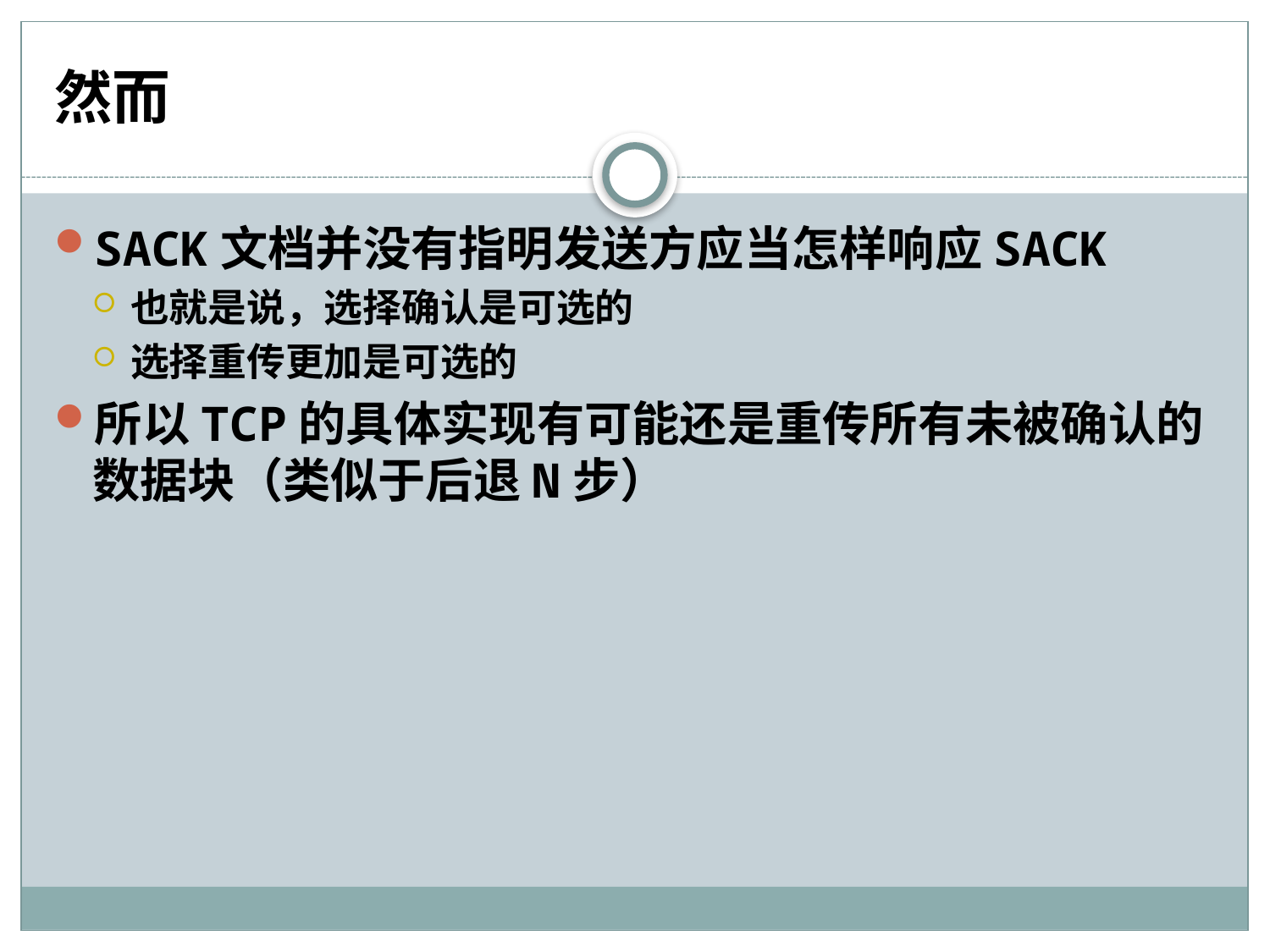

# 然而
SACK文档并没有指明发送方应当怎样响应SACK
也就是说，选择确认是可选的
选择重传更加是可选的
所以TCP的具体实现有可能还是重传所有未被确认的数据块（类似于后退N步）